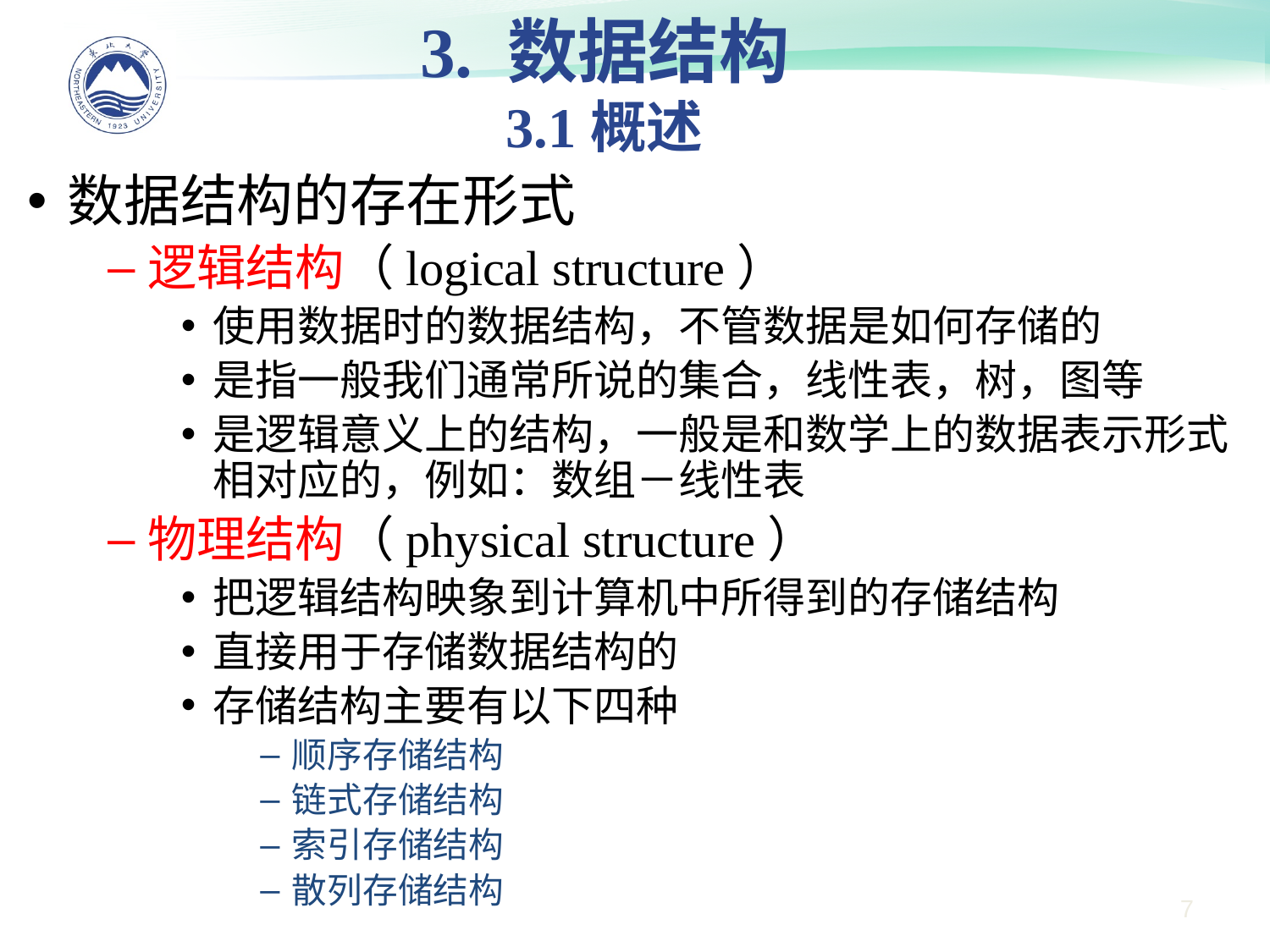

3. 数据结构
3.1概述
数据结构的存在形式
逻辑结构（logical structure）
使用数据时的数据结构，不管数据是如何存储的
是指一般我们通常所说的集合，线性表，树，图等
是逻辑意义上的结构，一般是和数学上的数据表示形式相对应的，例如：数组－线性表
物理结构（physical structure）
把逻辑结构映象到计算机中所得到的存储结构
直接用于存储数据结构的
存储结构主要有以下四种
顺序存储结构
链式存储结构
索引存储结构
散列存储结构
7